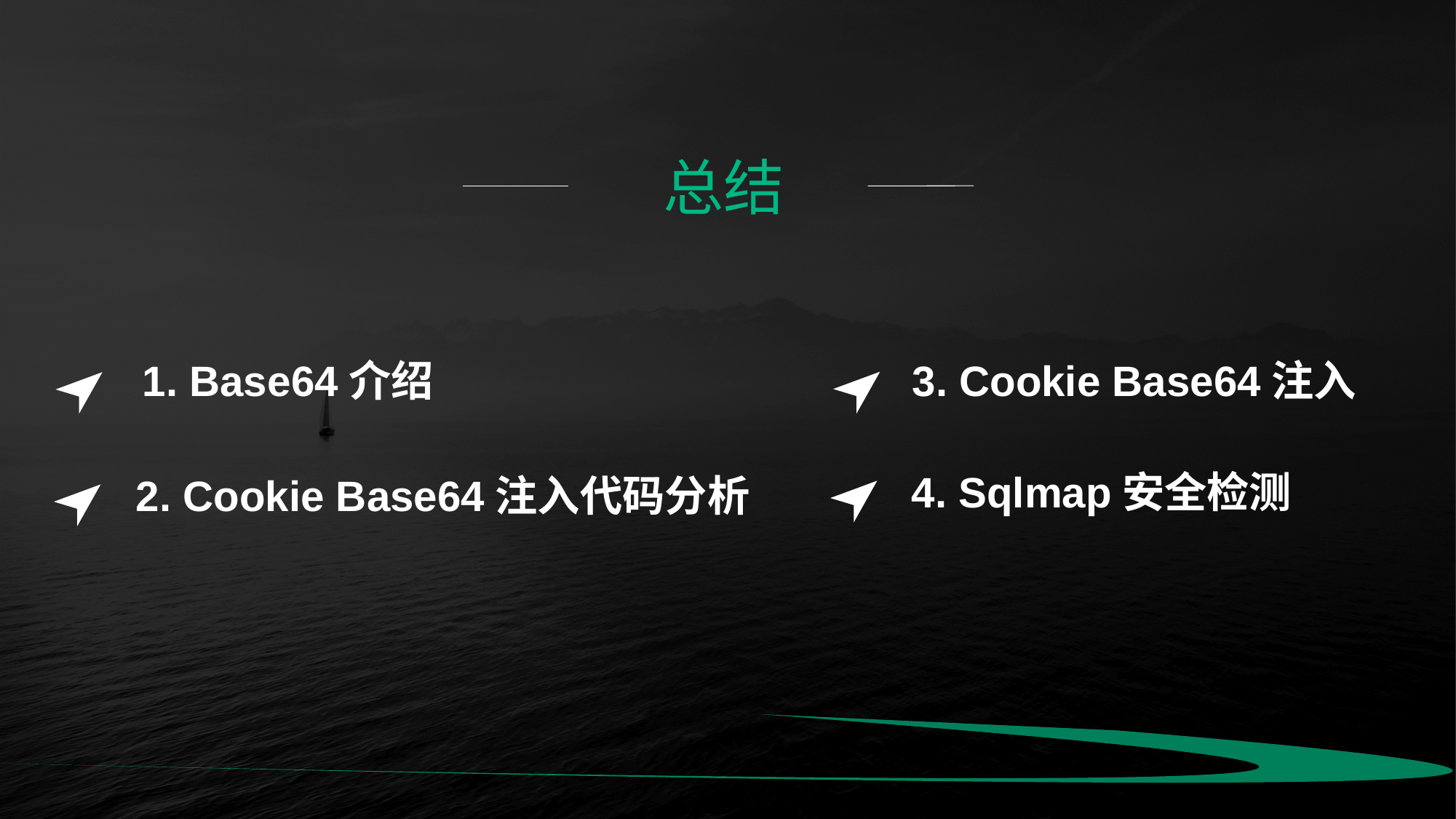

总结
3. Cookie Base64注入

4. Sqlmap安全检测

1. Base64介绍

2. Cookie Base64注入代码分析